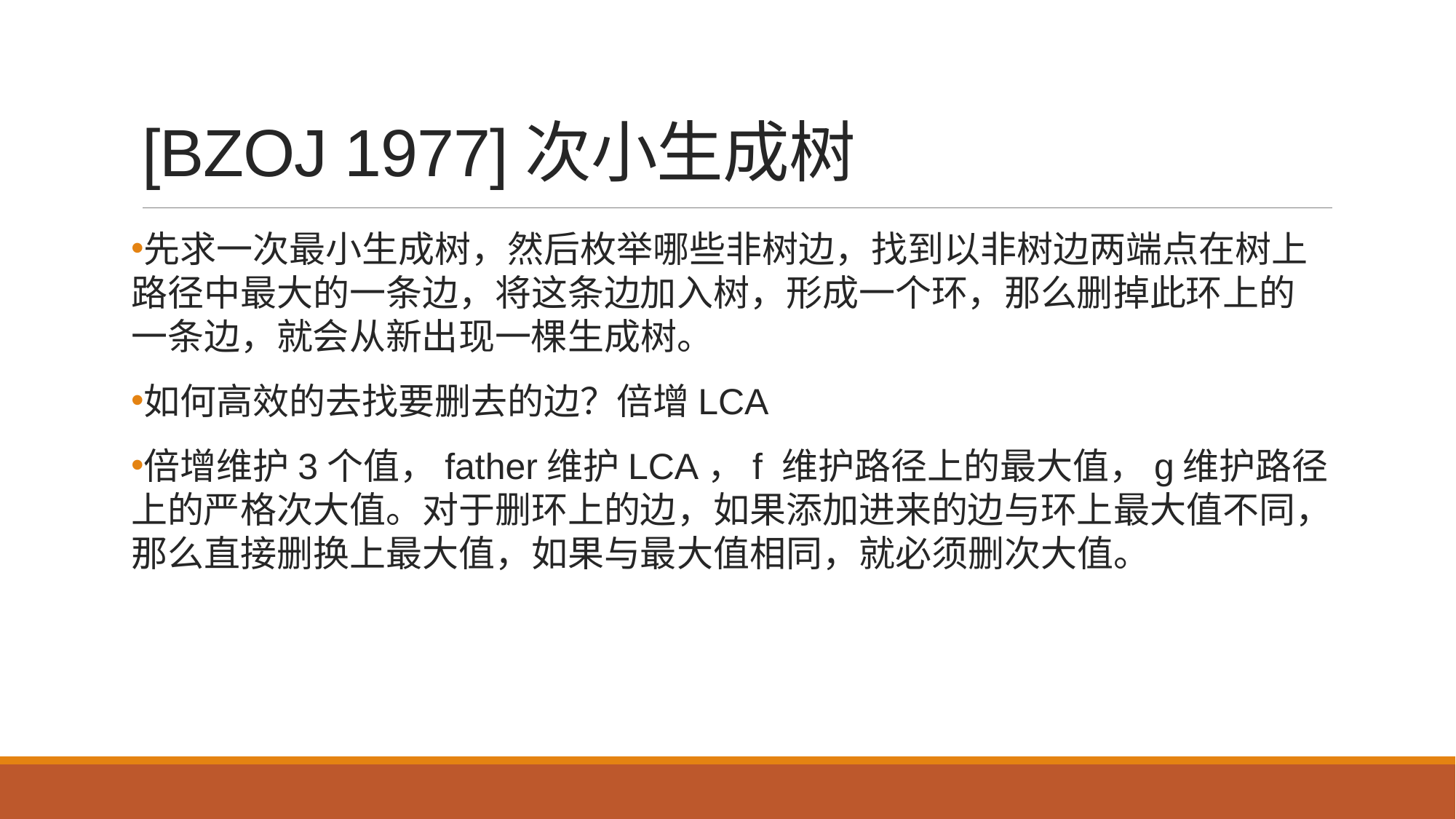

# [BZOJ 1977]次小生成树
先求一次最小生成树，然后枚举哪些非树边，找到以非树边两端点在树上路径中最大的一条边，将这条边加入树，形成一个环，那么删掉此环上的一条边，就会从新出现一棵生成树。
如何高效的去找要删去的边？倍增LCA
倍增维护3个值，father维护LCA，f 维护路径上的最大值，g维护路径上的严格次大值。对于删环上的边，如果添加进来的边与环上最大值不同，那么直接删换上最大值，如果与最大值相同，就必须删次大值。